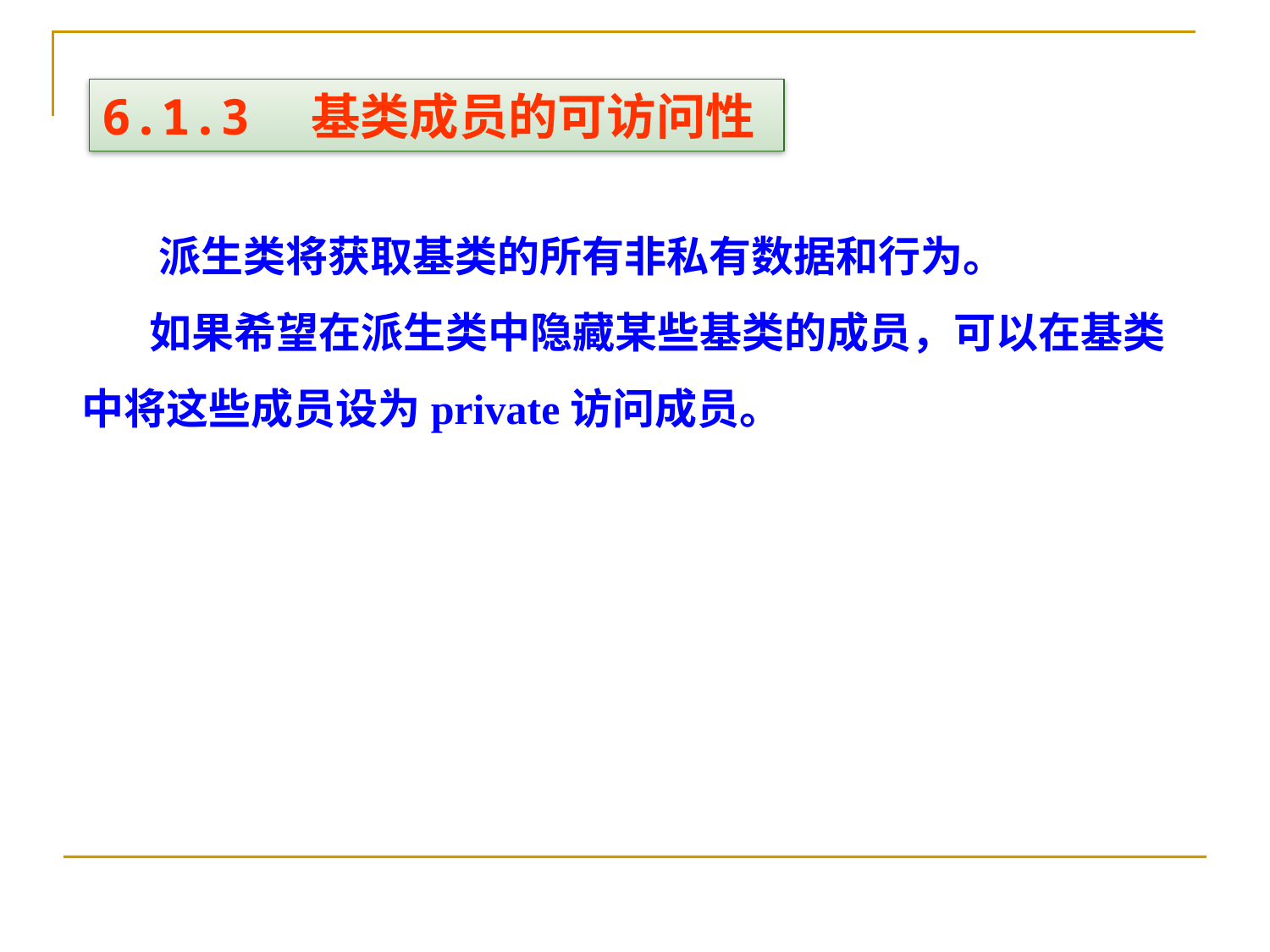

6.1.3　基类成员的可访问性
       派生类将获取基类的所有非私有数据和行为。
      如果希望在派生类中隐藏某些基类的成员，可以在基类中将这些成员设为private访问成员。